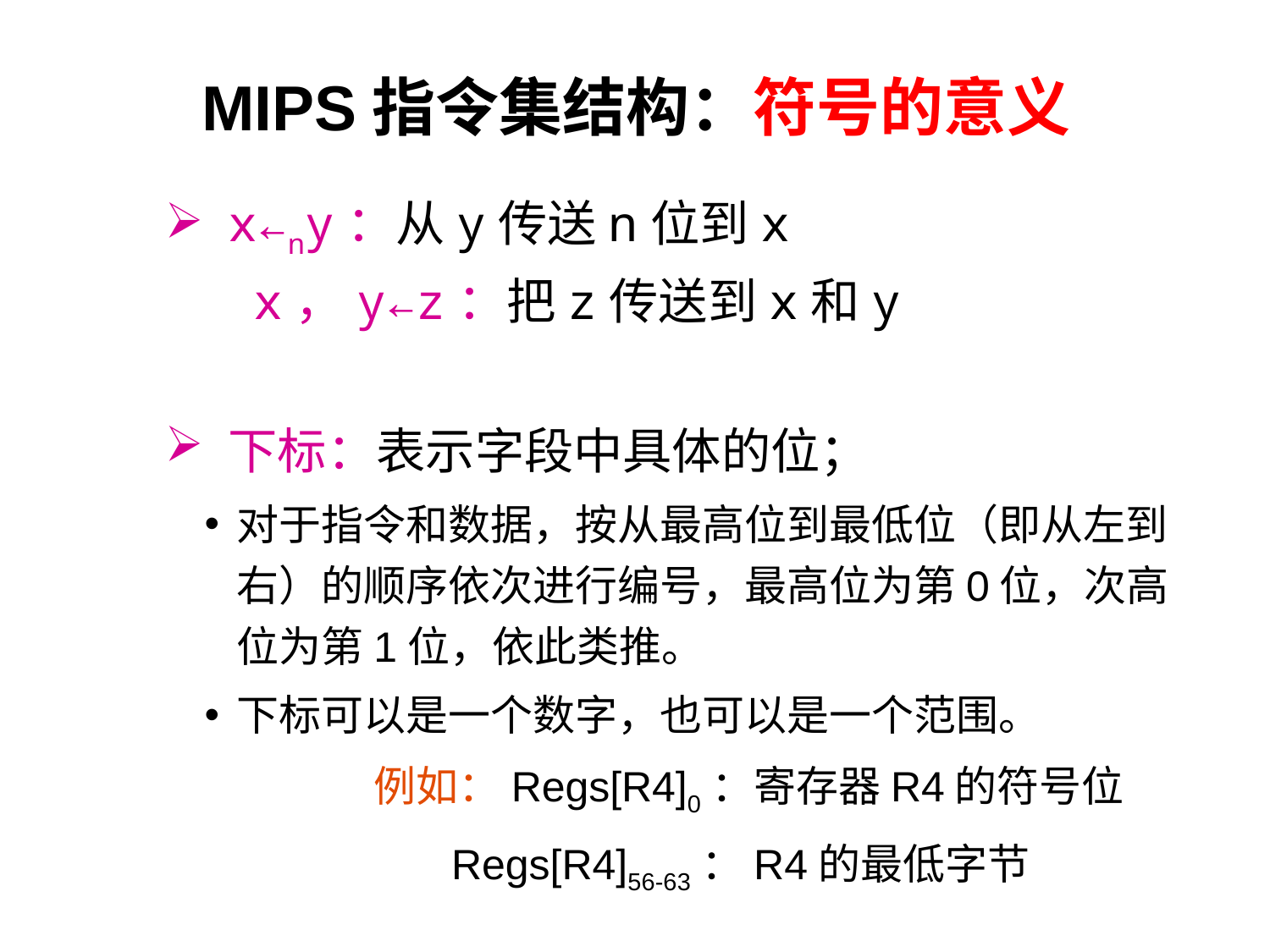

# MIPS指令集结构：符号的意义
x←ny：从y传送n位到x
   x，y←z：把z传送到x和y

下标：表示字段中具体的位；
对于指令和数据，按从最高位到最低位（即从左到右）的顺序依次进行编号，最高位为第0位，次高位为第1位，依此类推。
下标可以是一个数字，也可以是一个范围。
　　　　例如：Regs[R4]0：寄存器R4的符号位
      　　　　Regs[R4]56-63：R4的最低字节